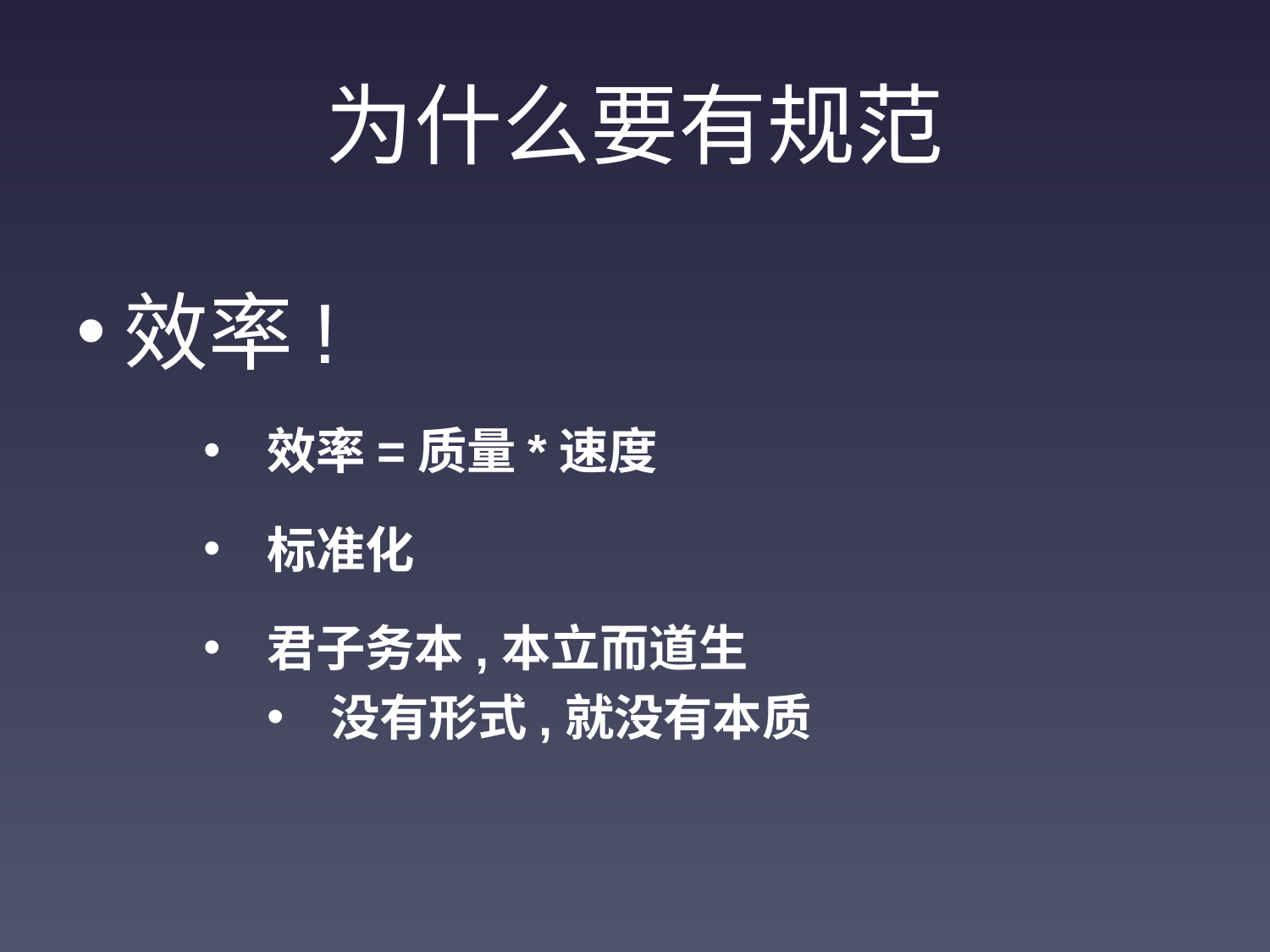

# 为什么要有规范
效率!
效率=质量*速度
标准化
君子务本,本立而道生
没有形式,就没有本质